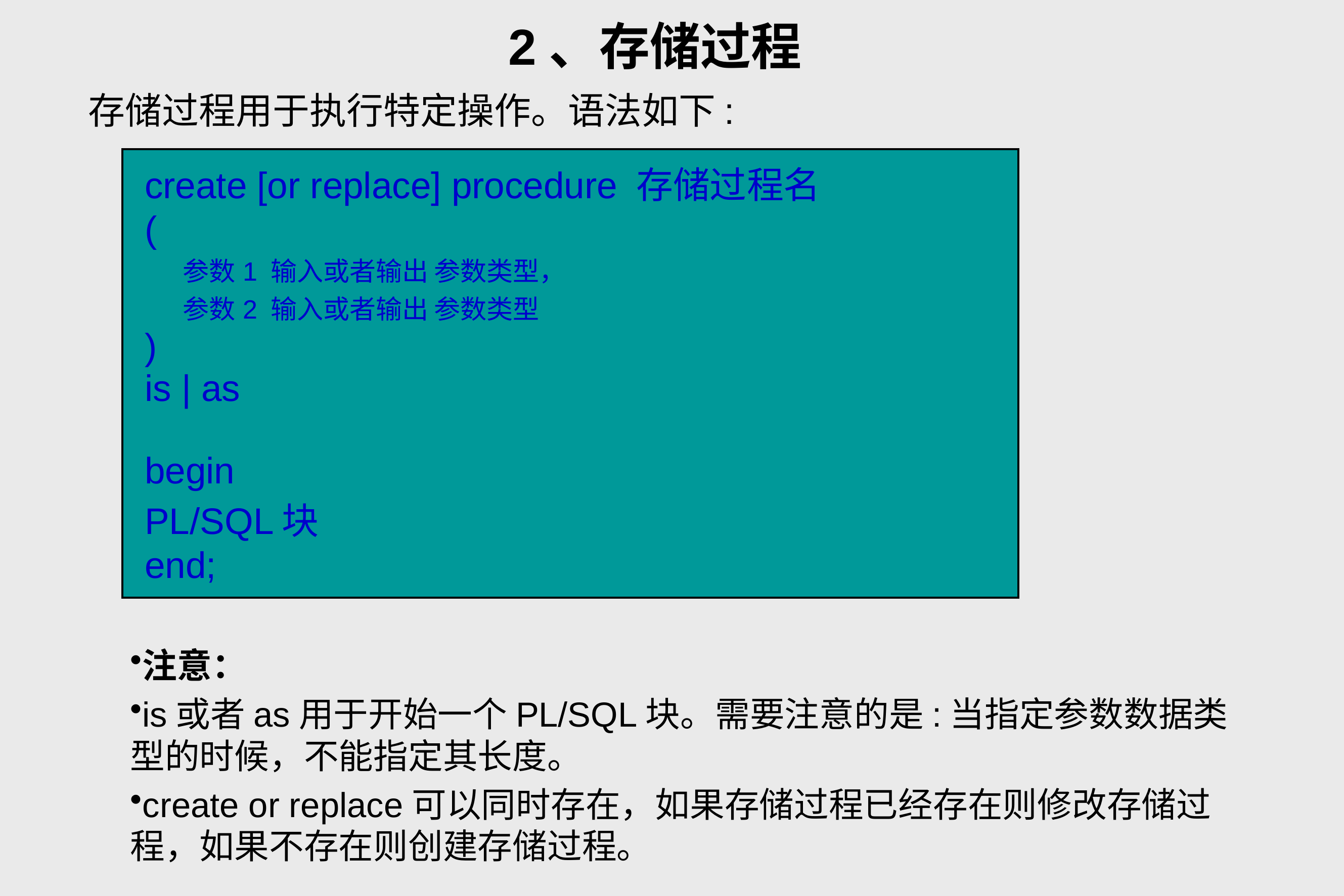

# 2、存储过程
存储过程用于执行特定操作。语法如下:
| create [or replace] procedure 存储过程名 ( 参数1 输入或者输出 参数类型， 参数2 输入或者输出 参数类型 ) is | as begin PL/SQL块 end; |
| --- |
注意：
is或者as用于开始一个PL/SQL块。需要注意的是:当指定参数数据类型的时候，不能指定其长度。
create or replace可以同时存在，如果存储过程已经存在则修改存储过程，如果不存在则创建存储过程。